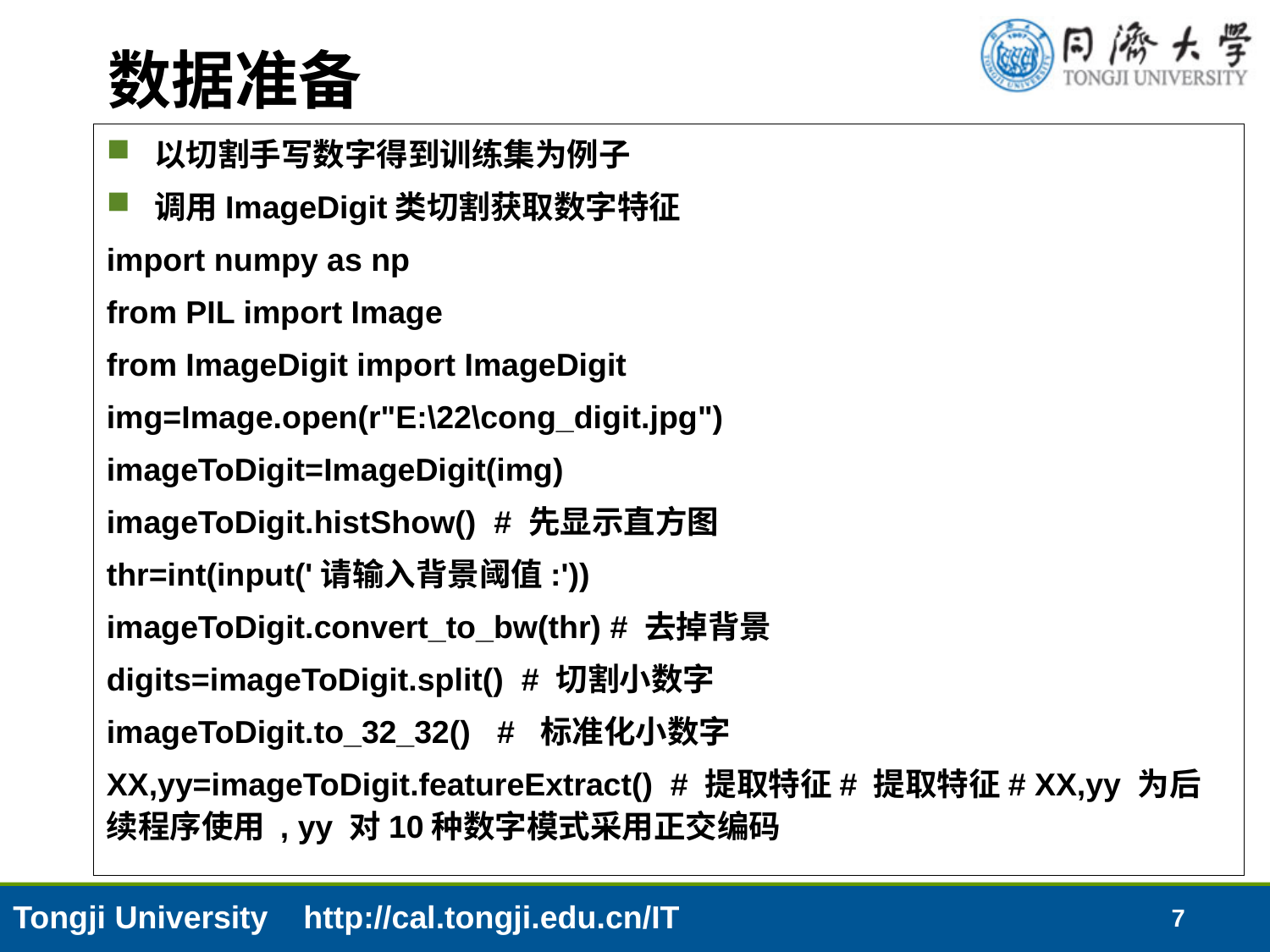

# 数据准备
以切割手写数字得到训练集为例子
调用ImageDigit类切割获取数字特征
import numpy as np
from PIL import Image
from ImageDigit import ImageDigit
img=Image.open(r"E:\22\cong_digit.jpg")
imageToDigit=ImageDigit(img)
imageToDigit.histShow()  # 先显示直方图
thr=int(input('请输入背景阈值:'))
imageToDigit.convert_to_bw(thr) # 去掉背景
digits=imageToDigit.split()  # 切割小数字
imageToDigit.to_32_32()   #  标准化小数字
XX,yy=imageToDigit.featureExtract()  # 提取特征# 提取特征# XX,yy 为后续程序使用 , yy 对10种数字模式采用正交编码